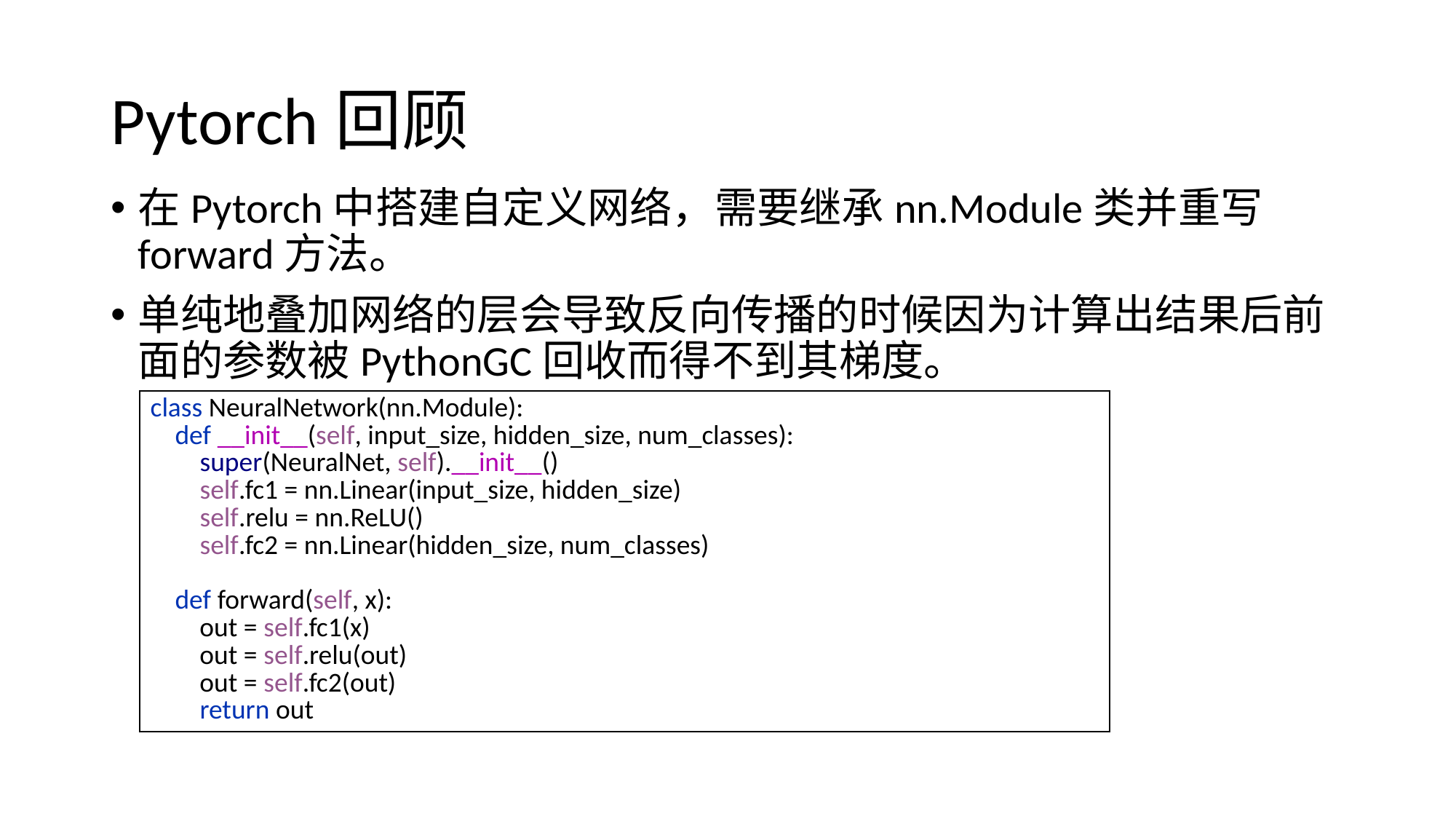

# Pytorch回顾
在Pytorch中搭建自定义网络，需要继承nn.Module类并重写forward方法。
单纯地叠加网络的层会导致反向传播的时候因为计算出结果后前面的参数被PythonGC回收而得不到其梯度。
| class NeuralNetwork(nn.Module): def \_\_init\_\_(self, input\_size, hidden\_size, num\_classes): super(NeuralNet, self).\_\_init\_\_() self.fc1 = nn.Linear(input\_size, hidden\_size) self.relu = nn.ReLU() self.fc2 = nn.Linear(hidden\_size, num\_classes) def forward(self, x): out = self.fc1(x) out = self.relu(out) out = self.fc2(out) return out |
| --- |